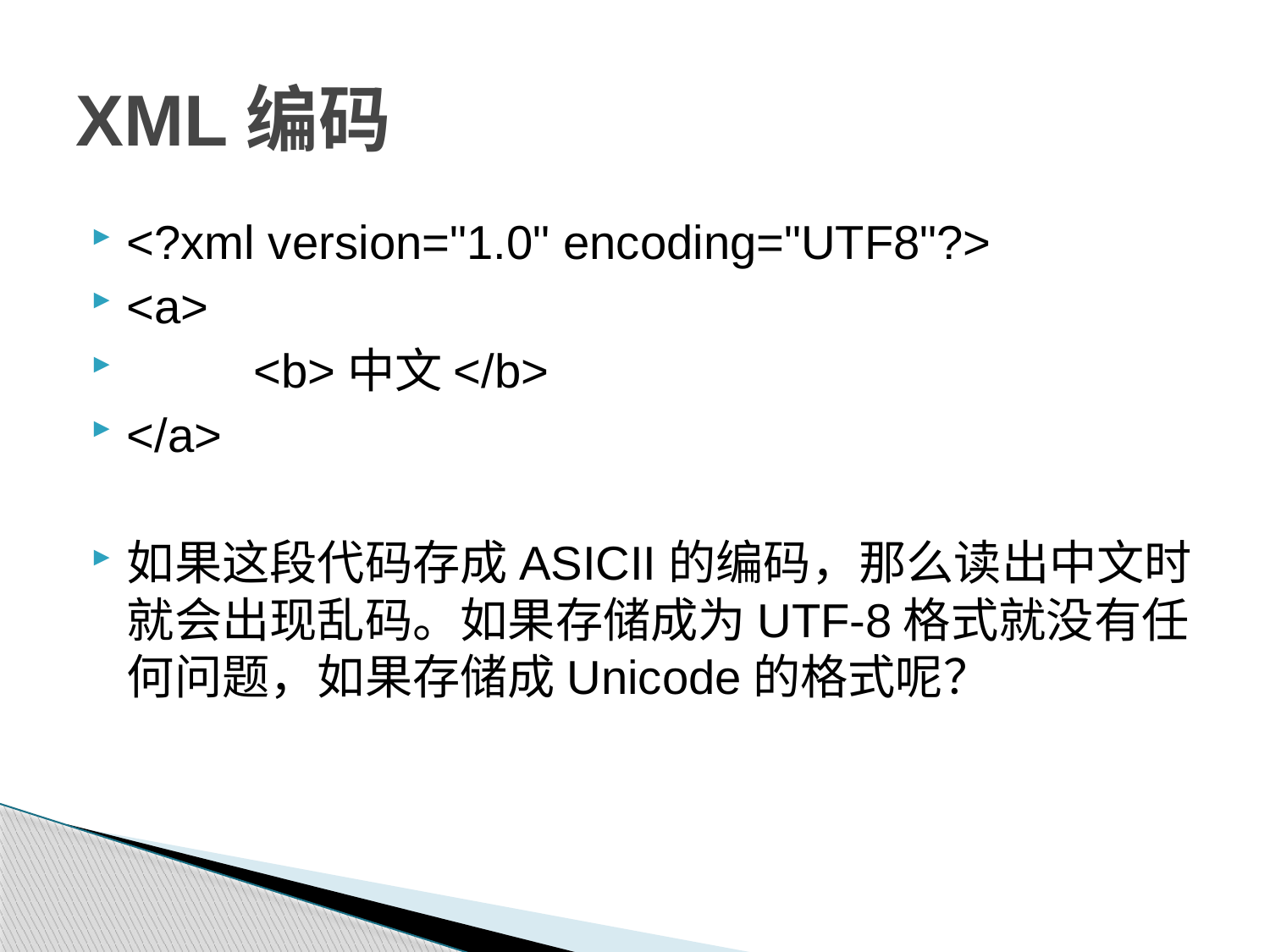

# XML编码
<?xml version="1.0" encoding="UTF8"?>
<a>
	<b>中文</b>
</a>

如果这段代码存成ASICII的编码，那么读出中文时就会出现乱码。如果存储成为UTF-8格式就没有任何问题，如果存储成Unicode的格式呢？